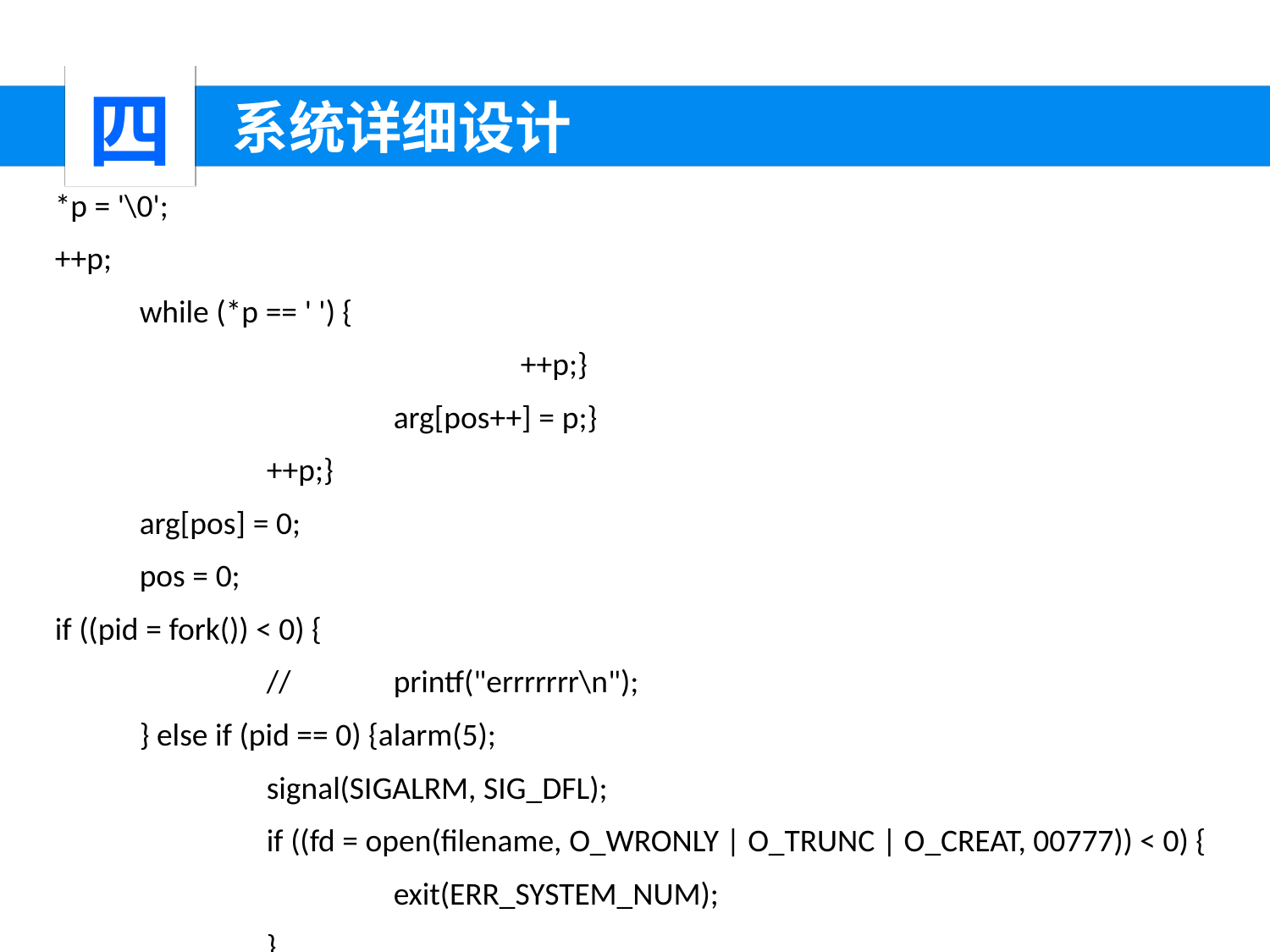

四
                系统详细设计
*p = '\0';
++p;
	while (*p == ' ') {
				++p;}
			arg[pos++] = p;}
		++p;}
	arg[pos] = 0;
	pos = 0;
if ((pid = fork()) < 0) {
		//	printf("errrrrrr\n");
	} else if (pid == 0) {alarm(5);
		signal(SIGALRM, SIG_DFL);
		if ((fd = open(filename, O_WRONLY | O_TRUNC | O_CREAT, 00777)) < 0) {
			exit(ERR_SYSTEM_NUM);
		}